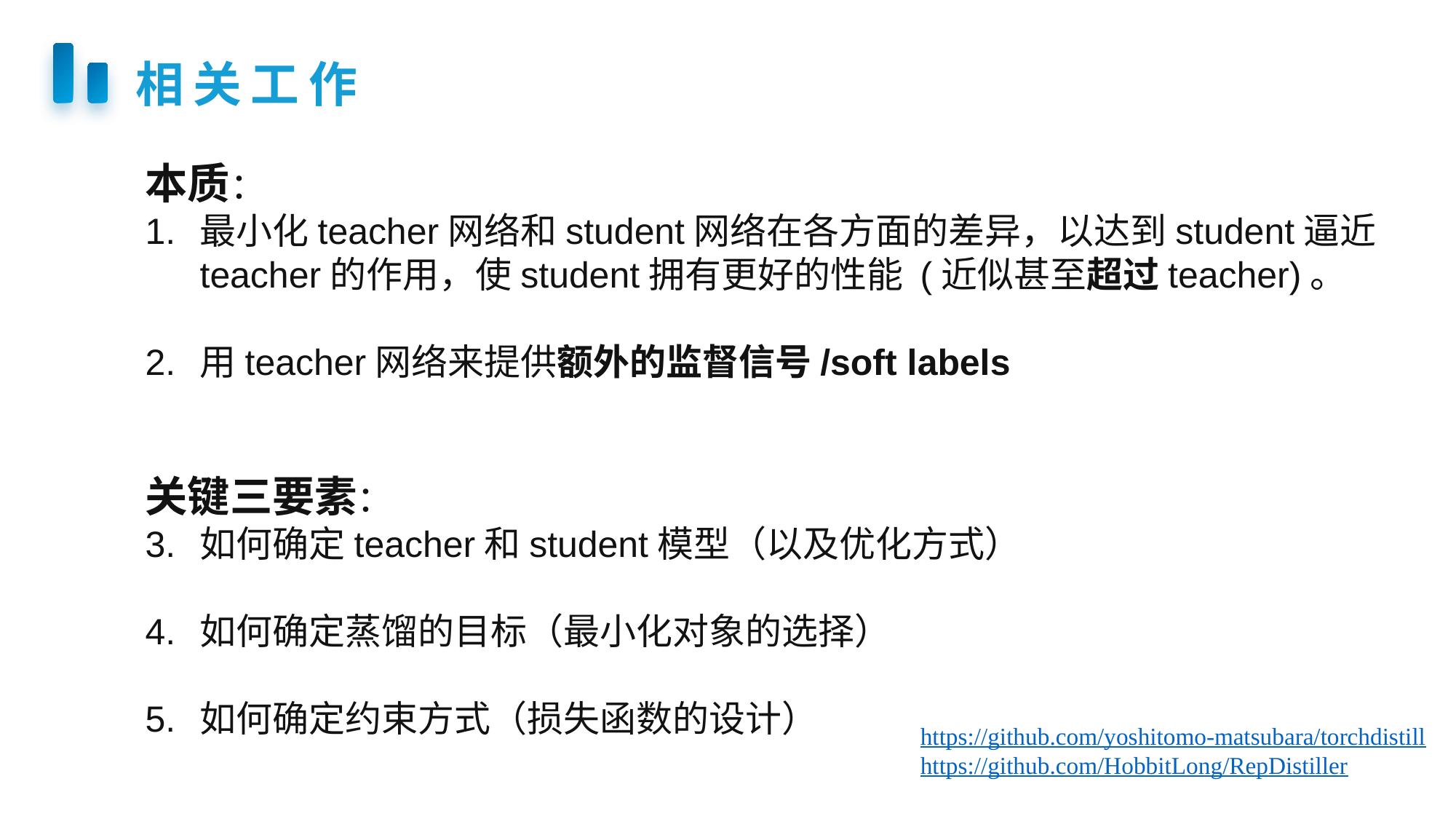

相关工作

本质：
最小化teacher网络和student网络在各方面的差异，以达到student逼近teacher的作用，使student拥有更好的性能 (近似甚至超过teacher)。

用teacher网络来提供额外的监督信号/soft labels

关键三要素：
如何确定teacher和student模型（以及优化方式）

如何确定蒸馏的目标（最小化对象的选择）

如何确定约束方式（损失函数的设计）
https://github.com/yoshitomo-matsubara/torchdistill
https://github.com/HobbitLong/RepDistiller